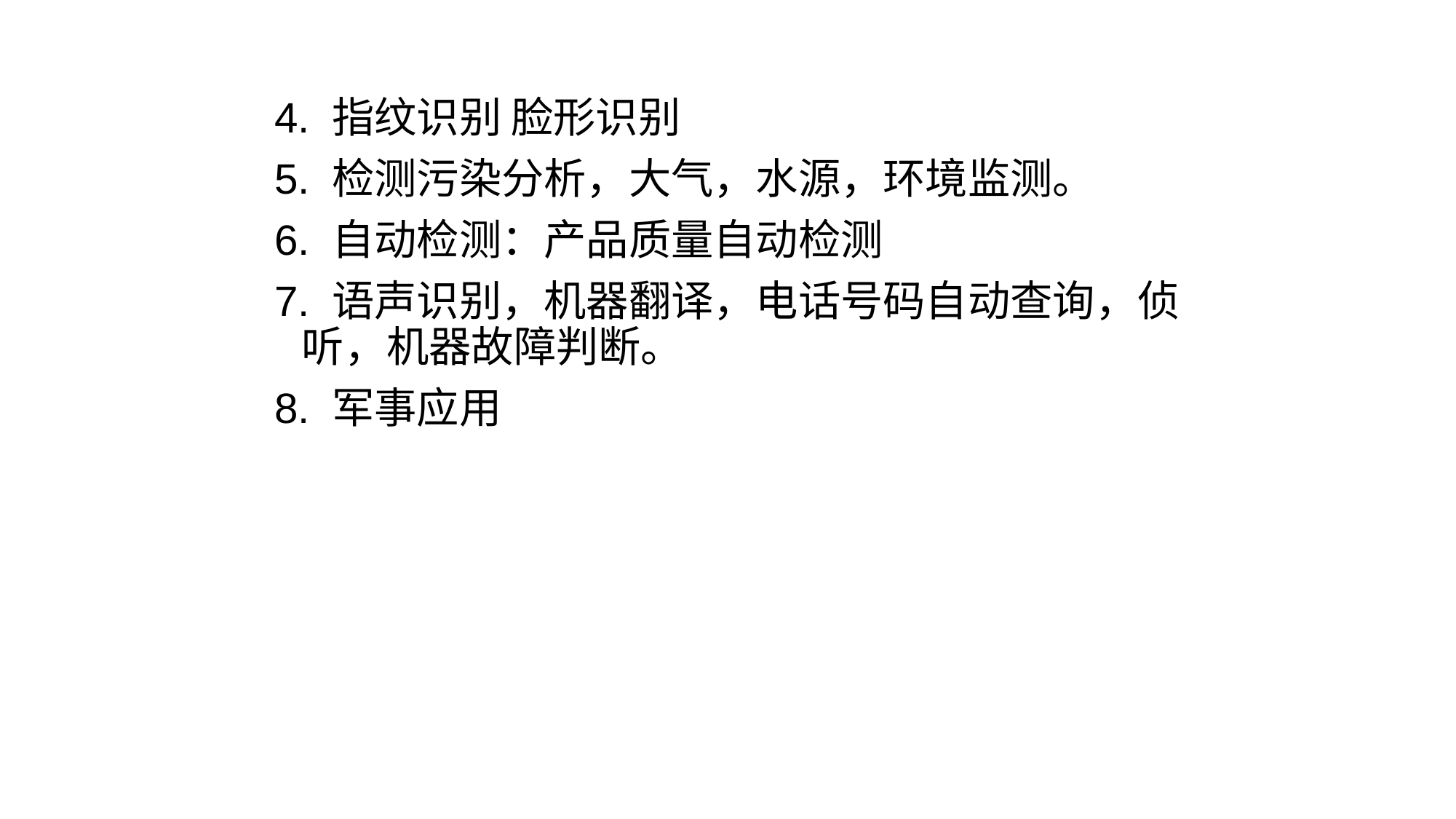

4. 指纹识别 脸形识别
5. 检测污染分析，大气，水源，环境监测。
6. 自动检测：产品质量自动检测
7. 语声识别，机器翻译，电话号码自动查询，侦听，机器故障判断。
8. 军事应用